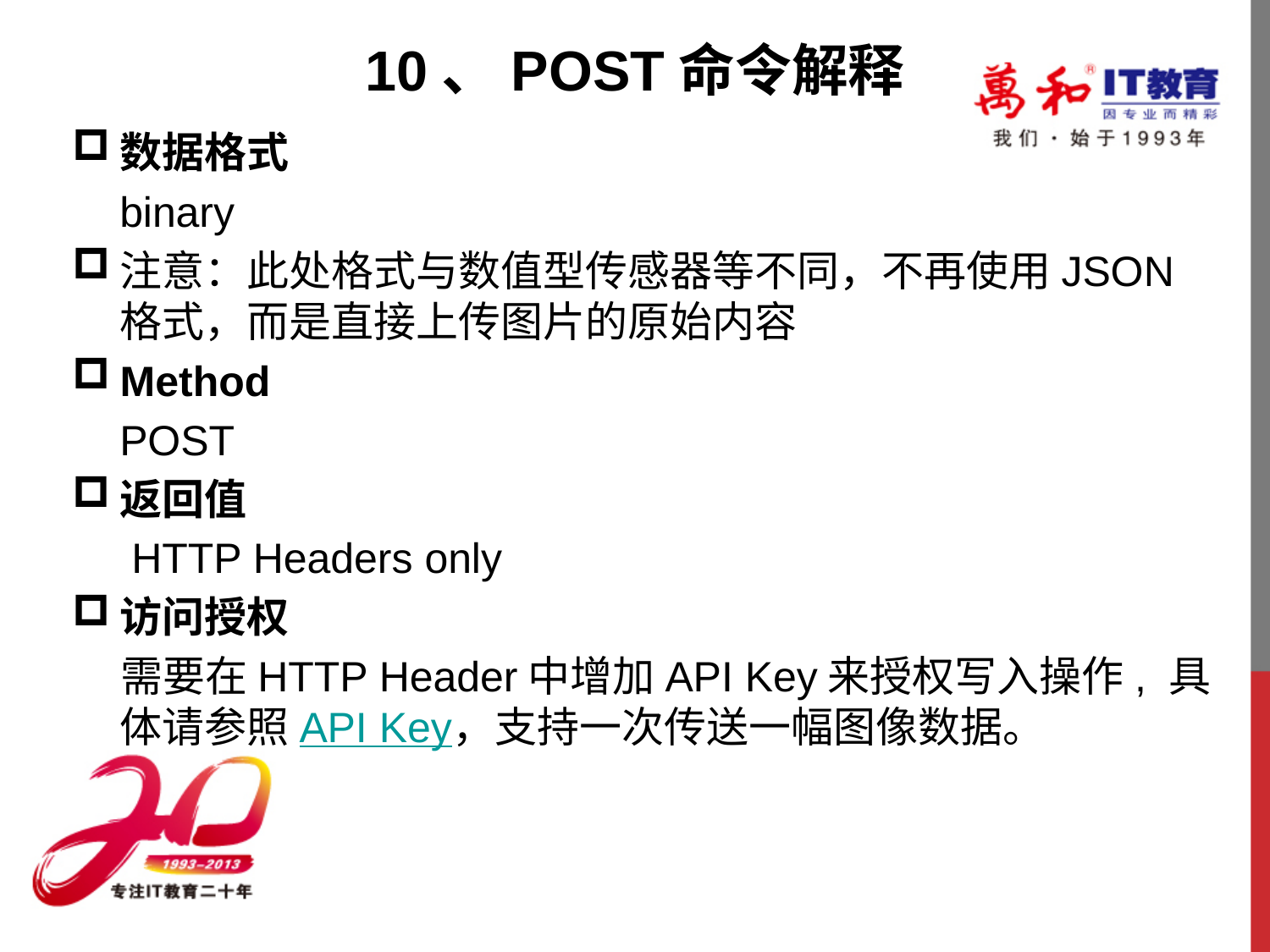

# 10、POST命令解释
数据格式
    binary
注意：此处格式与数值型传感器等不同，不再使用JSON格式，而是直接上传图片的原始内容
Method
    POST
返回值
     HTTP Headers only
访问授权
    需要在HTTP Header中增加API Key来授权写入操作, 具体请参照API Key，支持一次传送一幅图像数据。